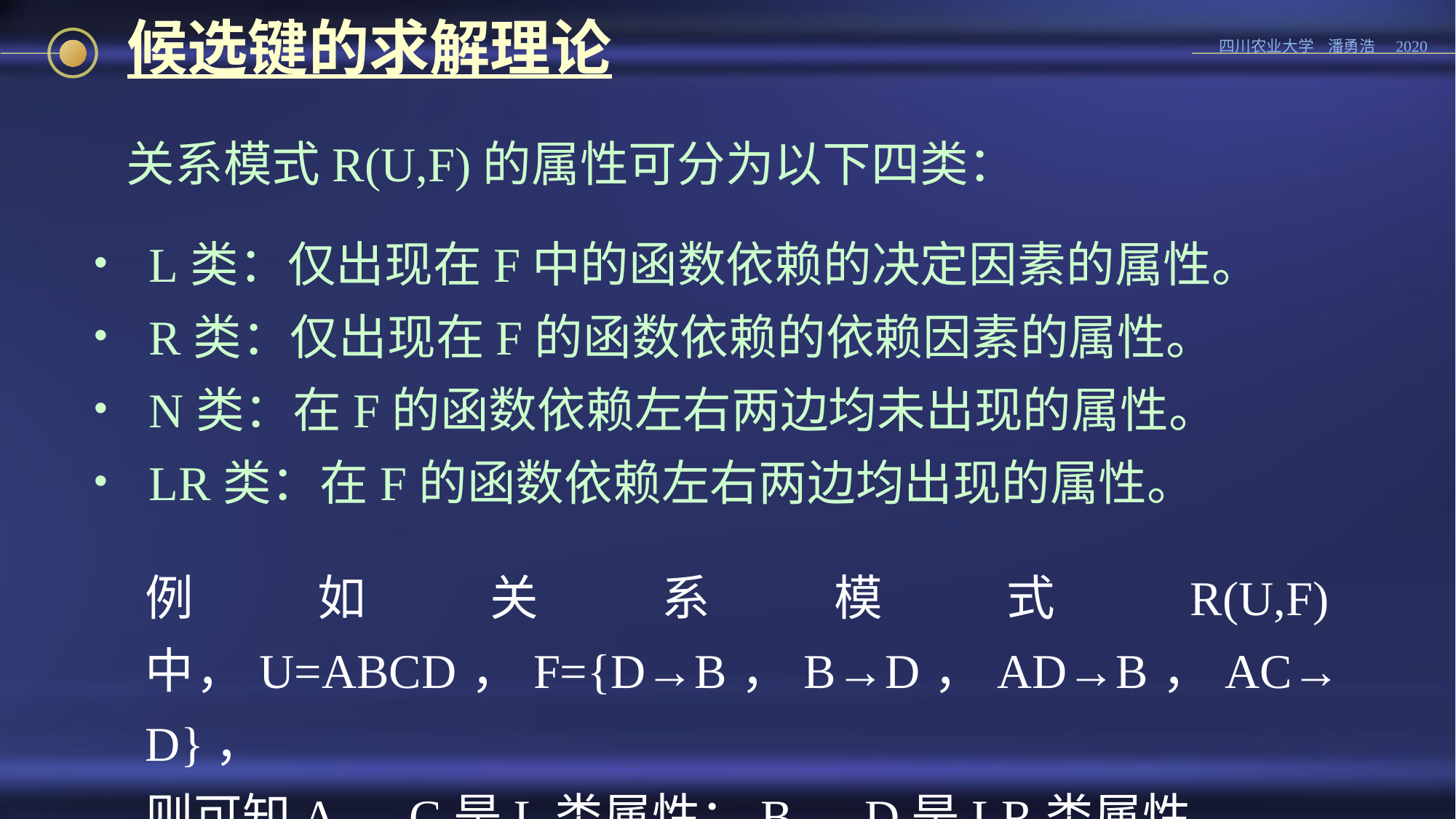

# 候选键的求解理论
关系模式R(U,F)的属性可分为以下四类：
L类：仅出现在F中的函数依赖的决定因素的属性。
R类：仅出现在F的函数依赖的依赖因素的属性。
N类：在F的函数依赖左右两边均未出现的属性。
LR类：在F的函数依赖左右两边均出现的属性。
例如关系模式R(U,F)中，U=ABCD，F={D→B，B→D，AD→B，AC→D}，
则可知A、C是L类属性；B、D是LR类属性。